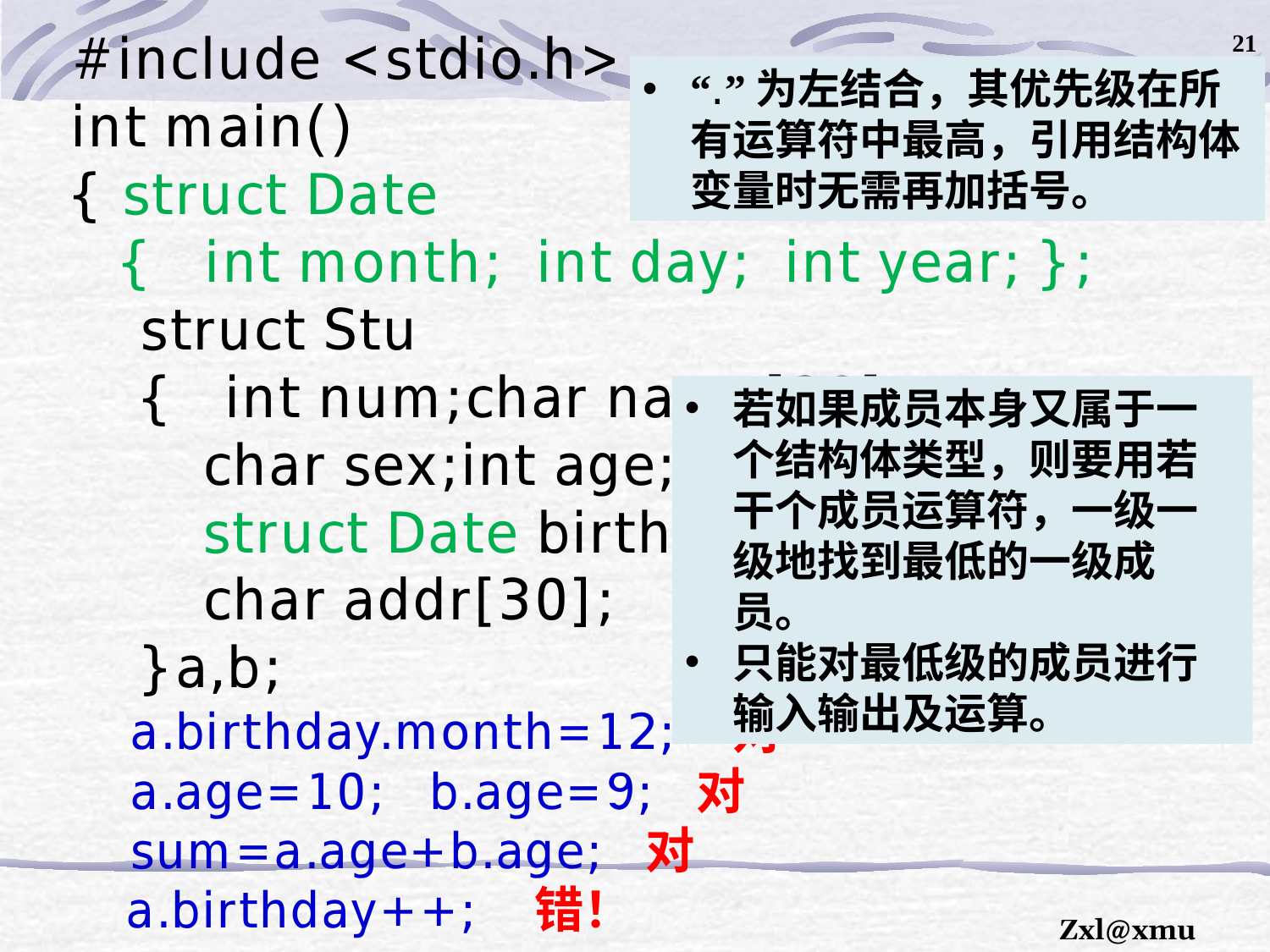

21
#include <stdio.h>
int main()
{ struct Date
   {   int month;  int day;  int year; };
　struct Stu
　{   int num;char name[20];
        char sex;int age;
        struct Date birthday;
        char addr[30];
　}a,b;
“.”为左结合，其优先级在所有运算符中最高，引用结构体变量时无需再加括号。
若如果成员本身又属于一个结构体类型，则要用若干个成员运算符，一级一级地找到最低的一级成员。
只能对最低级的成员进行输入输出及运算。
a.birthday.month=12;   对
a.age=10;   b.age=9;  对
sum=a.age+b.age;  对
a.birthday++;   错！